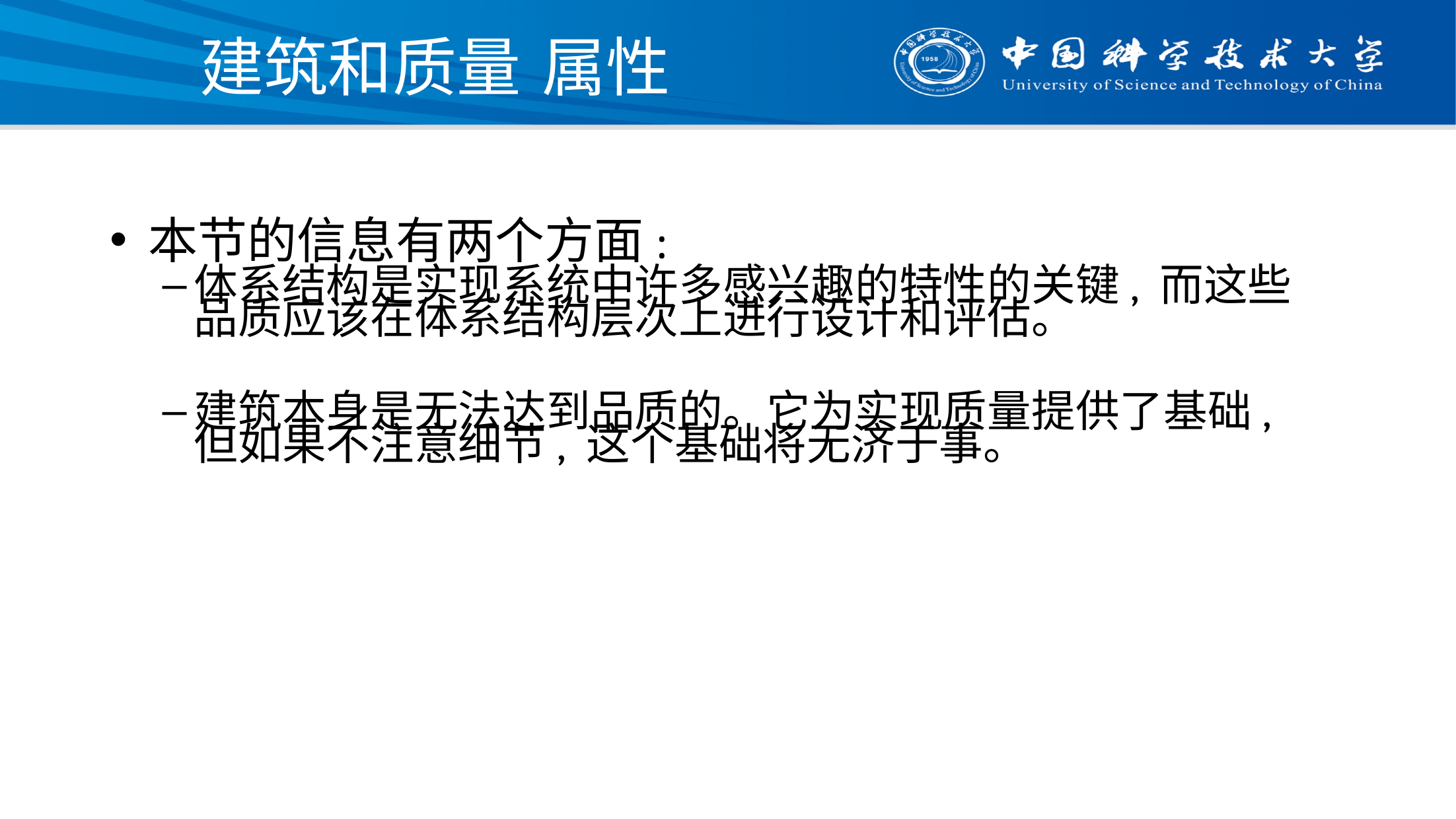

# 建筑和质量 属性
本节的信息有两个方面:
体系结构是实现系统中许多感兴趣的特性的关键, 而这些品质应该在体系结构层次上进行设计和评估。

建筑本身是无法达到品质的。它为实现质量提供了基础, 但如果不注意细节, 这个基础将无济于事。